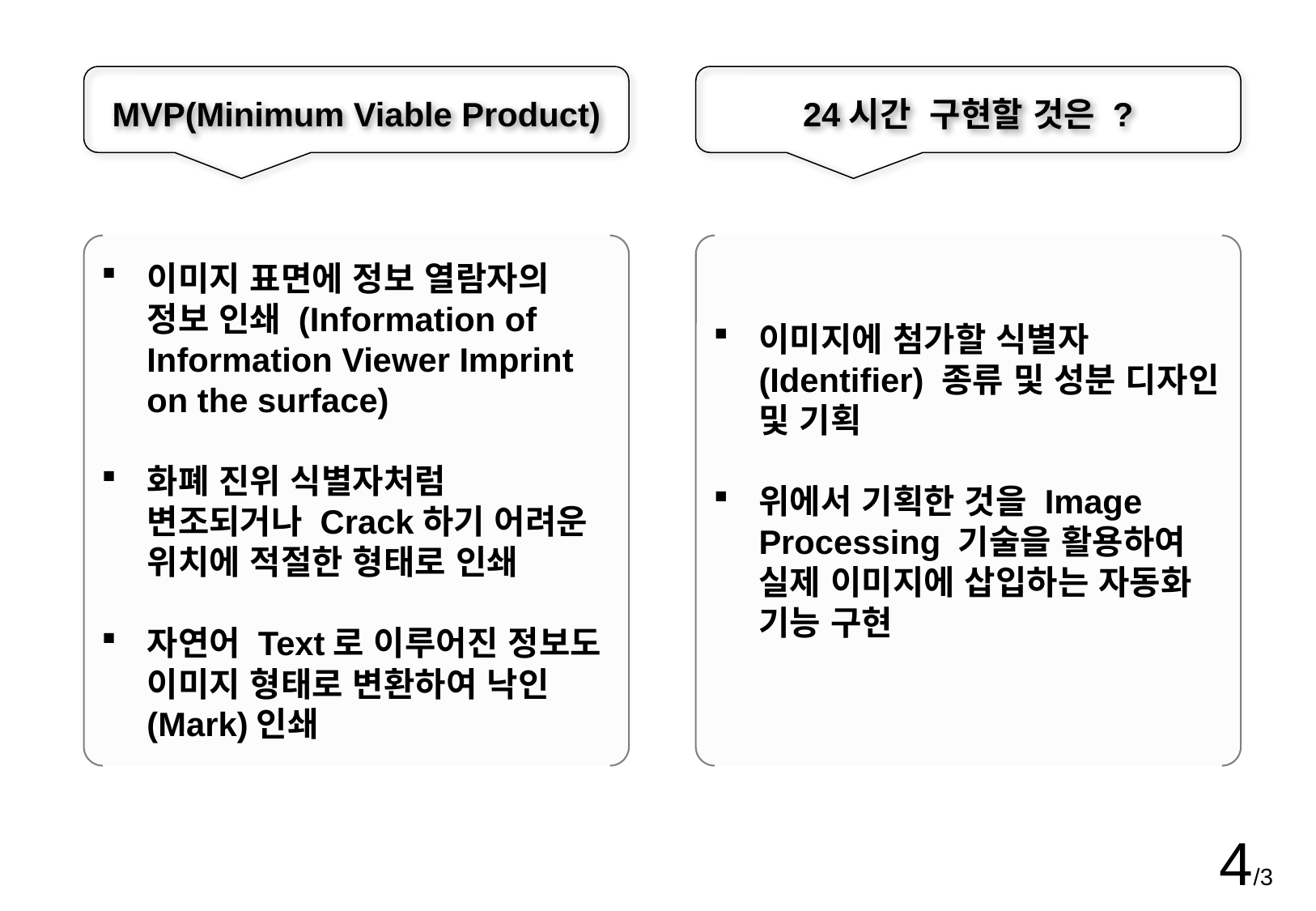

MVP(Minimum Viable Product)
24시간  구현할 것은 ?
이미지 표면에 정보 열람자의 정보 인쇄 (Information of Information Viewer Imprint on the surface)

화폐 진위 식별자처럼 변조되거나 Crack하기 어려운 위치에 적절한 형태로 인쇄

자연어 Text로 이루어진 정보도 이미지 형태로 변환하여 낙인 (Mark)인쇄
이미지에 첨가할 식별자  (Identifier) 종류 및 성분 디자인 및 기획

위에서 기획한 것을 Image Processing 기술을 활용하여 실제 이미지에 삽입하는 자동화 기능 구현